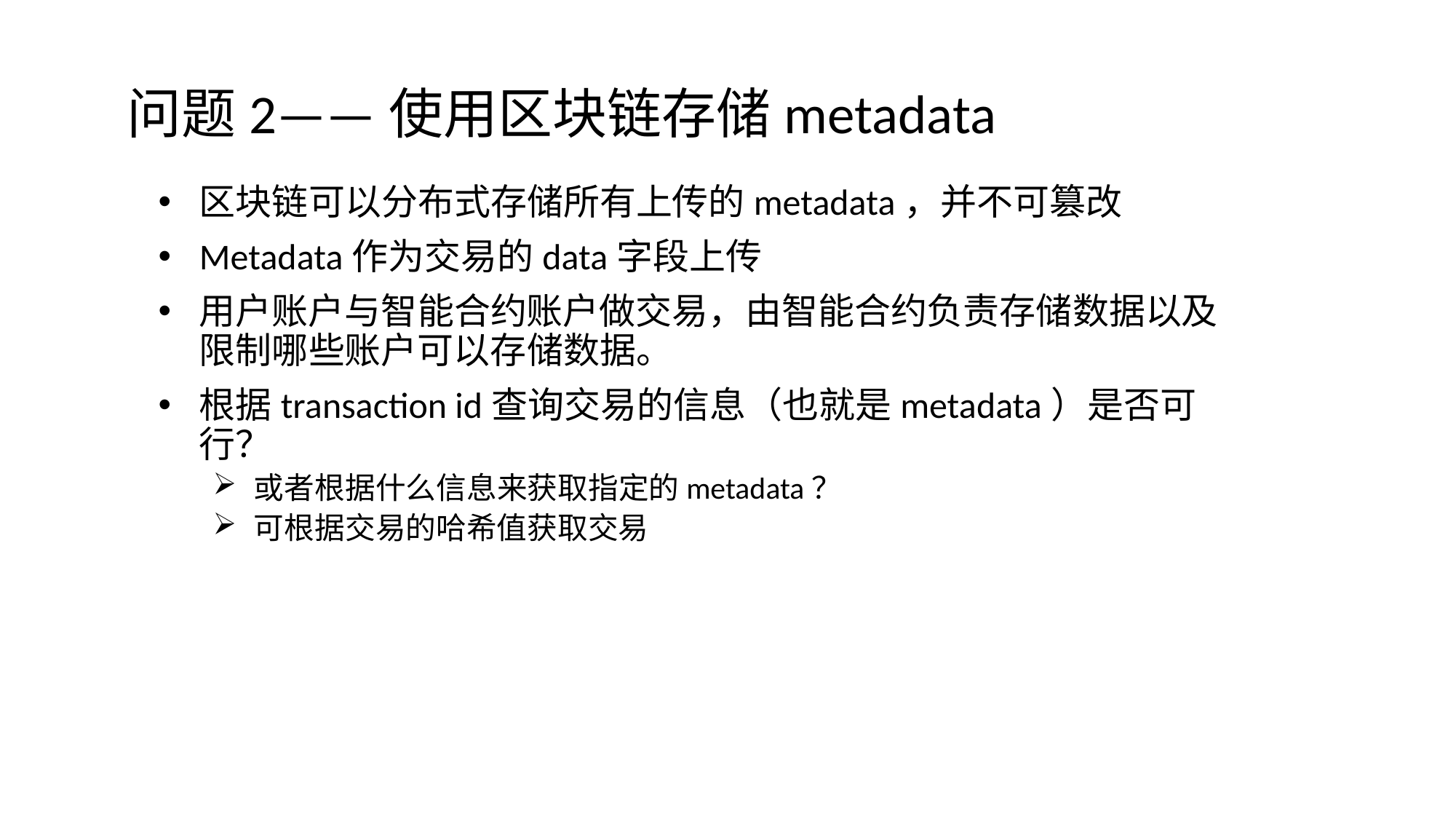

# 问题2——使用区块链存储metadata
区块链可以分布式存储所有上传的metadata，并不可篡改
Metadata作为交易的data字段上传
用户账户与智能合约账户做交易，由智能合约负责存储数据以及限制哪些账户可以存储数据。
根据transaction id查询交易的信息（也就是metadata）是否可行？
或者根据什么信息来获取指定的metadata？
可根据交易的哈希值获取交易